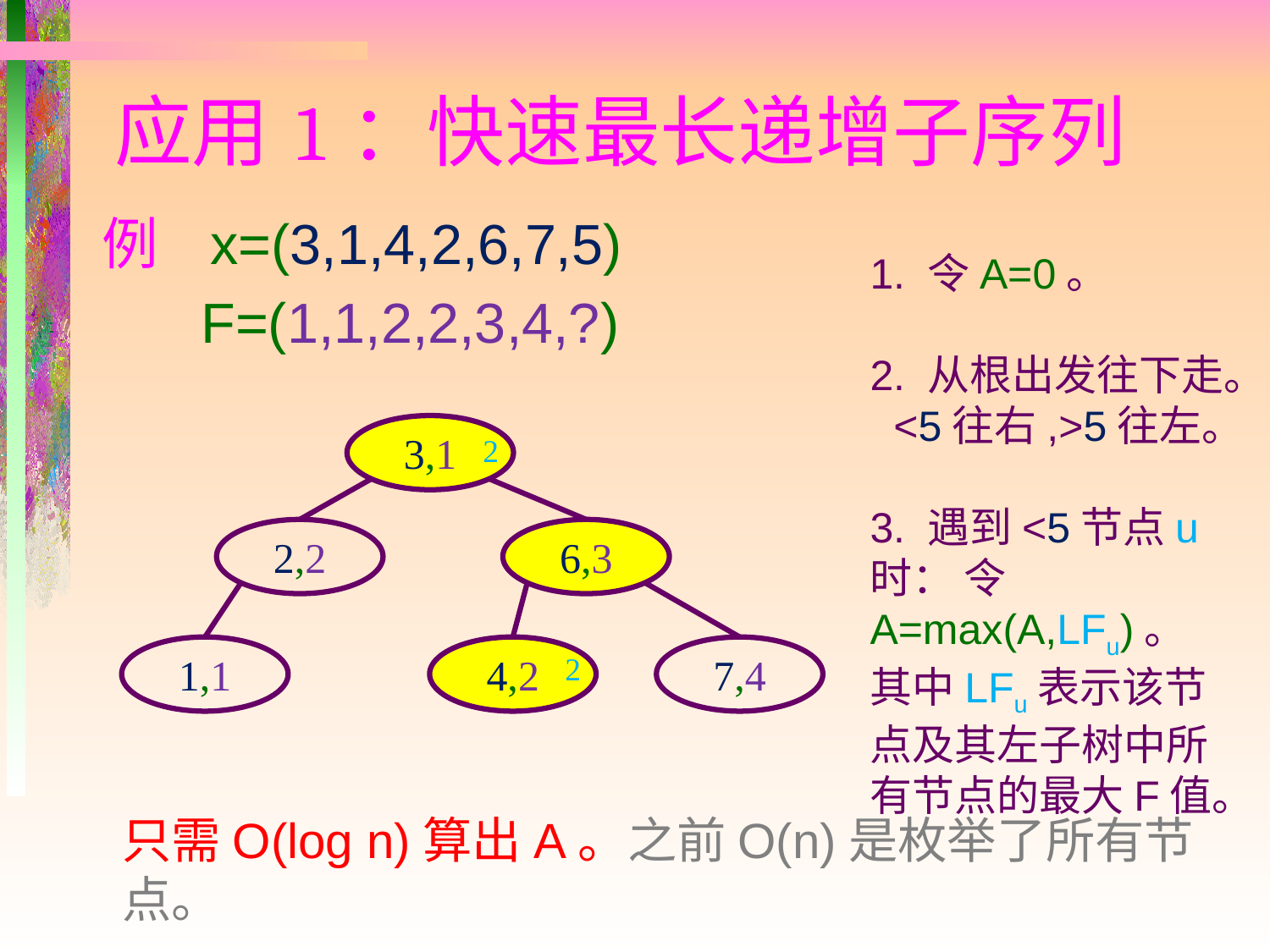

# 应用1：快速最长递增子序列
例   x=(3,1,4,2,6,7,5)
       F=(1,1,2,2,3,4,?)
1. 令A=0。

2. 从根出发往下走。
  <5往右,>5往左。

3. 遇到<5节点u时： 令A=max(A,LFu)。
其中LFu表示该节点及其左子树中所有节点的最大F值。

3,1
2
2,2
6,3
1,1
4,2
7,4
2
只需O(log n)算出A。之前O(n)是枚举了所有节点。